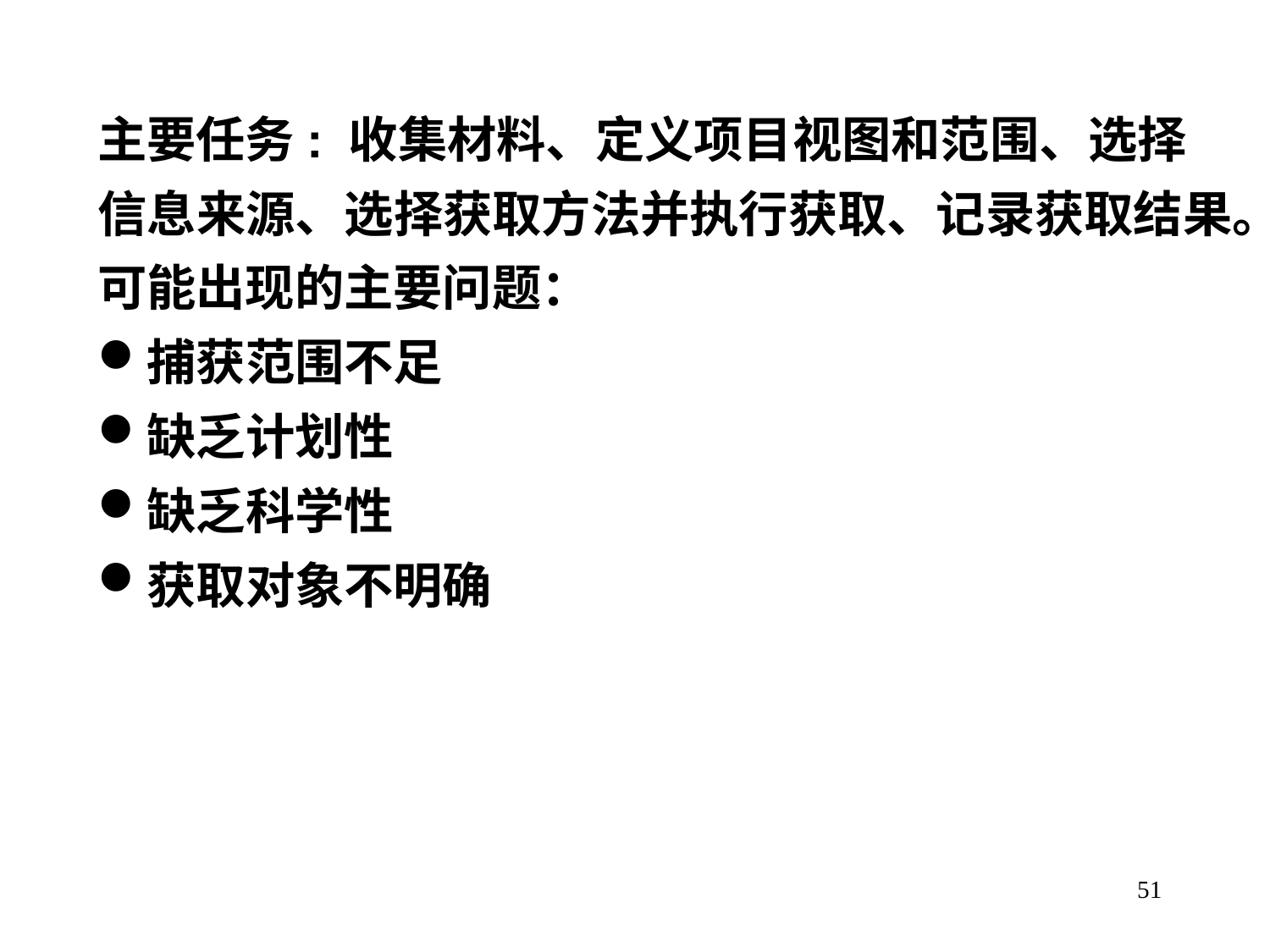

# 主要任务: 收集材料、定义项目视图和范围、选择信息来源、选择获取方法并执行获取、记录获取结果。
可能出现的主要问题：
捕获范围不足
缺乏计划性
缺乏科学性
获取对象不明确

51